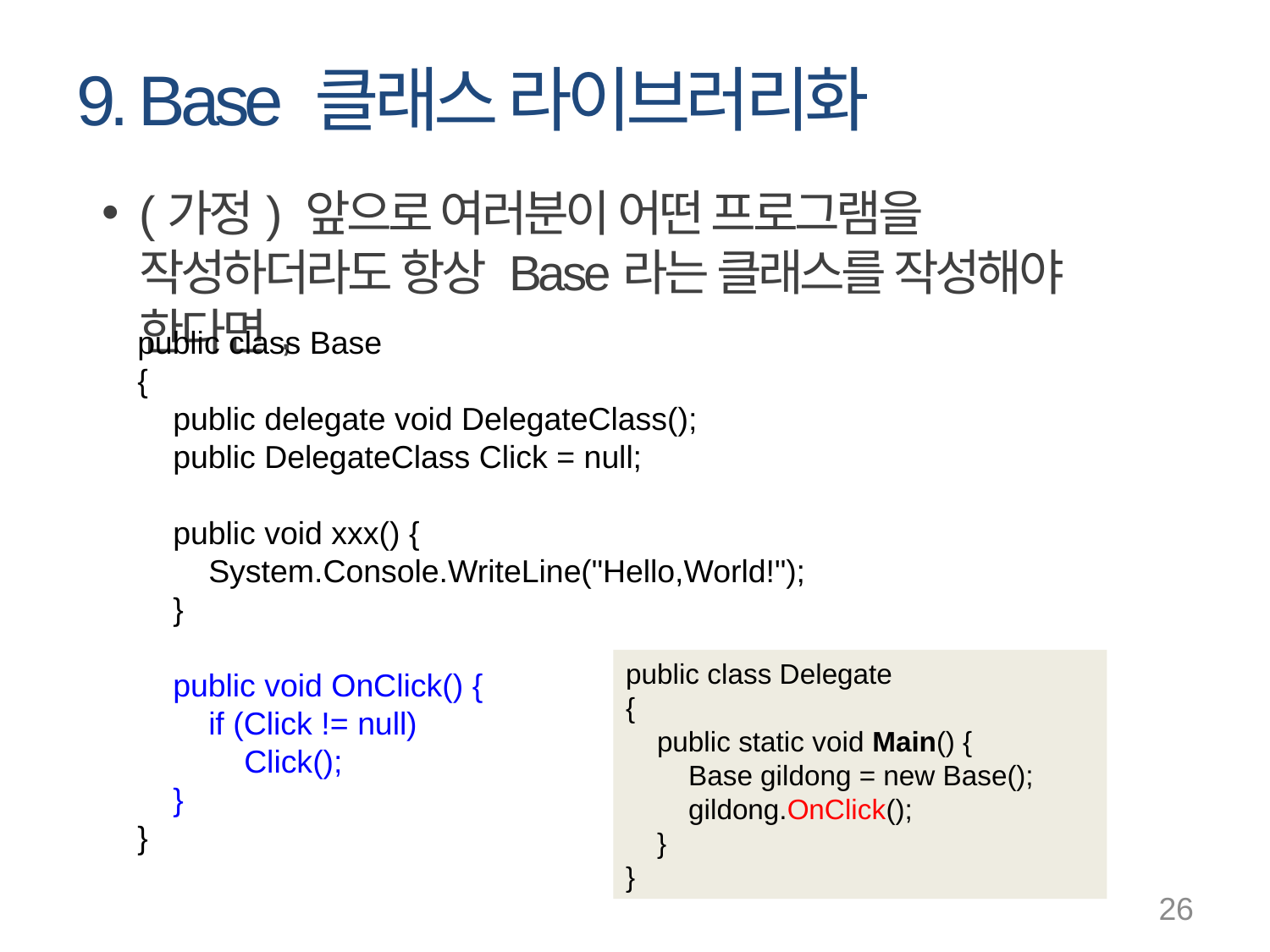

# 9. Base 클래스 라이브러리화
(가정) 앞으로 여러분이 어떤 프로그램을 작성하더라도 항상 Base라는 클래스를 작성해야 한다면,
public class Base
{
    public delegate void DelegateClass();
    public DelegateClass Click = null;

    public void xxx() {
        System.Console.WriteLine("Hello,World!");
    }

    public void OnClick() {
        if (Click != null)
            Click();
    }
}
public class Delegate
{
    public static void Main() {
        Base gildong = new Base();
        gildong.OnClick();
    }
}
26